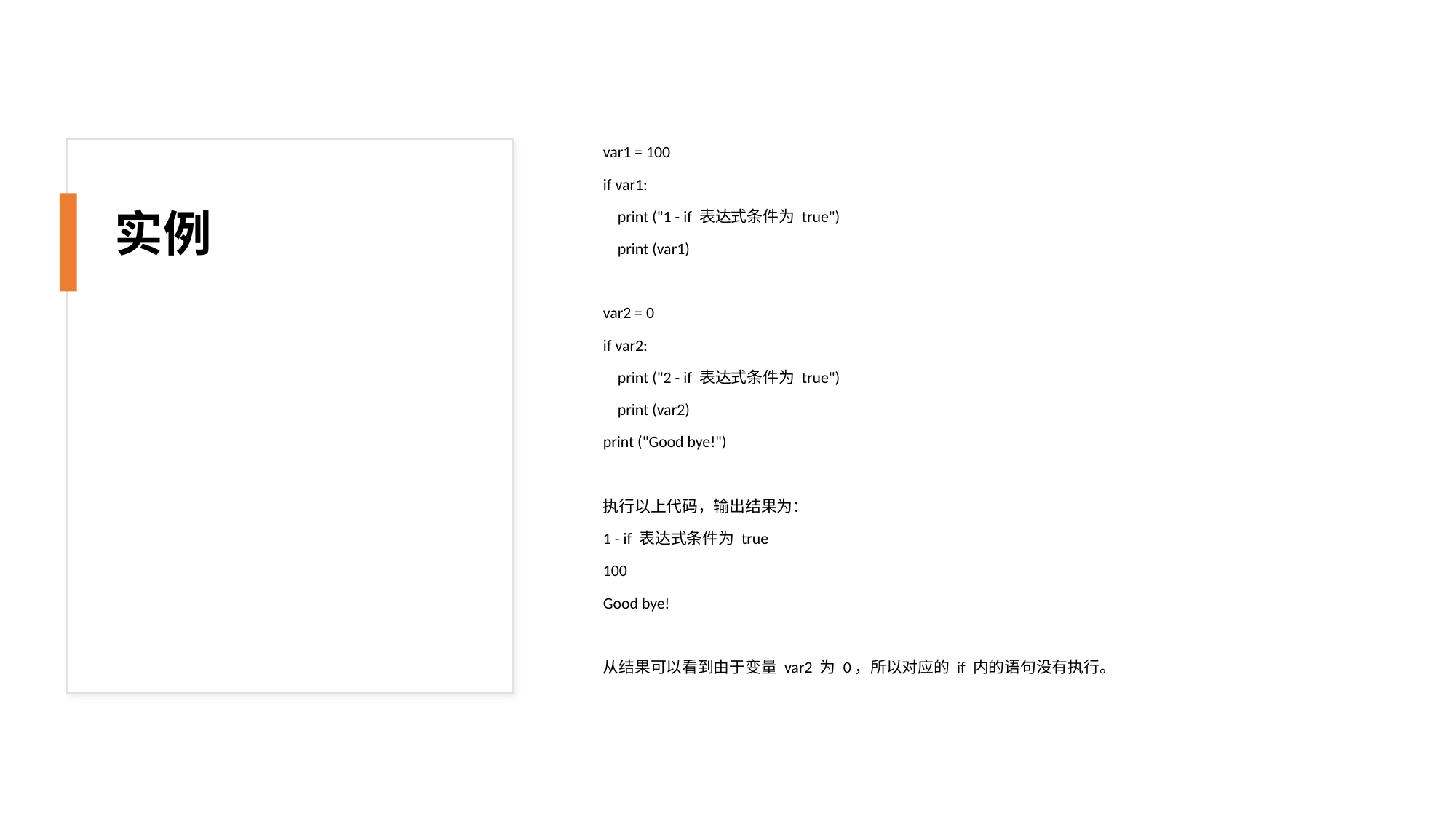

var1 = 100
if var1:
    print ("1 - if 表达式条件为 true")
    print (var1)

var2 = 0
if var2:
    print ("2 - if 表达式条件为 true")
    print (var2)
print ("Good bye!")

执行以上代码，输出结果为：
1 - if 表达式条件为 true
100
Good bye!

从结果可以看到由于变量 var2 为 0，所以对应的 if 内的语句没有执行。

# 实例